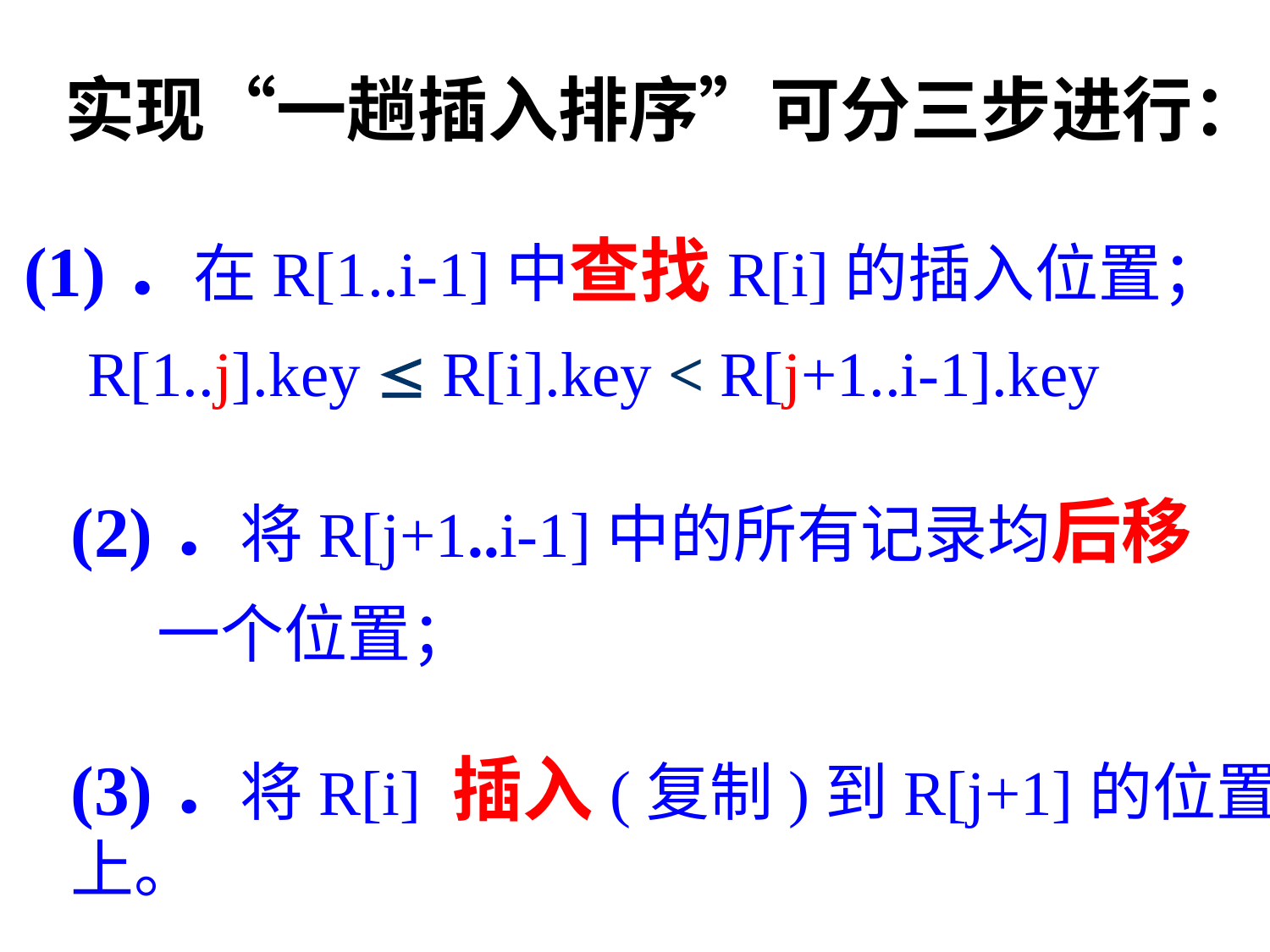

实现“一趟插入排序”可分三步进行：
(1)．在R[1..i-1]中查找R[i]的插入位置；
    R[1..j].key ≤ R[i].key < R[j+1..i-1].key
(2)．将R[j+1..i-1]中的所有记录均后移
     一个位置；
(3)．将R[i] 插入(复制)到R[j+1]的位置上。